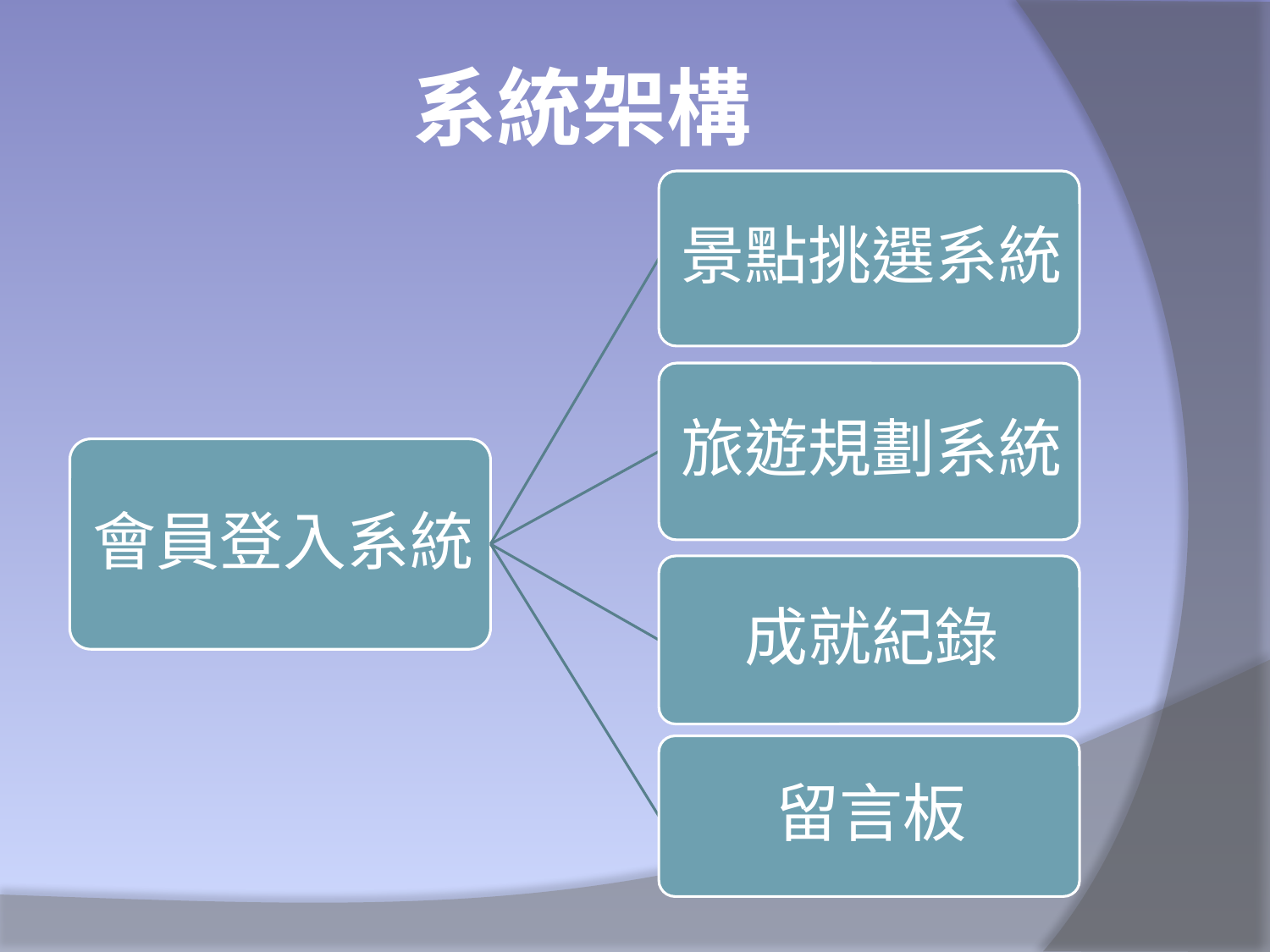

# 系統架構
會員登入系統

景點挑選系統

旅遊規劃系統

成就紀錄

留言板